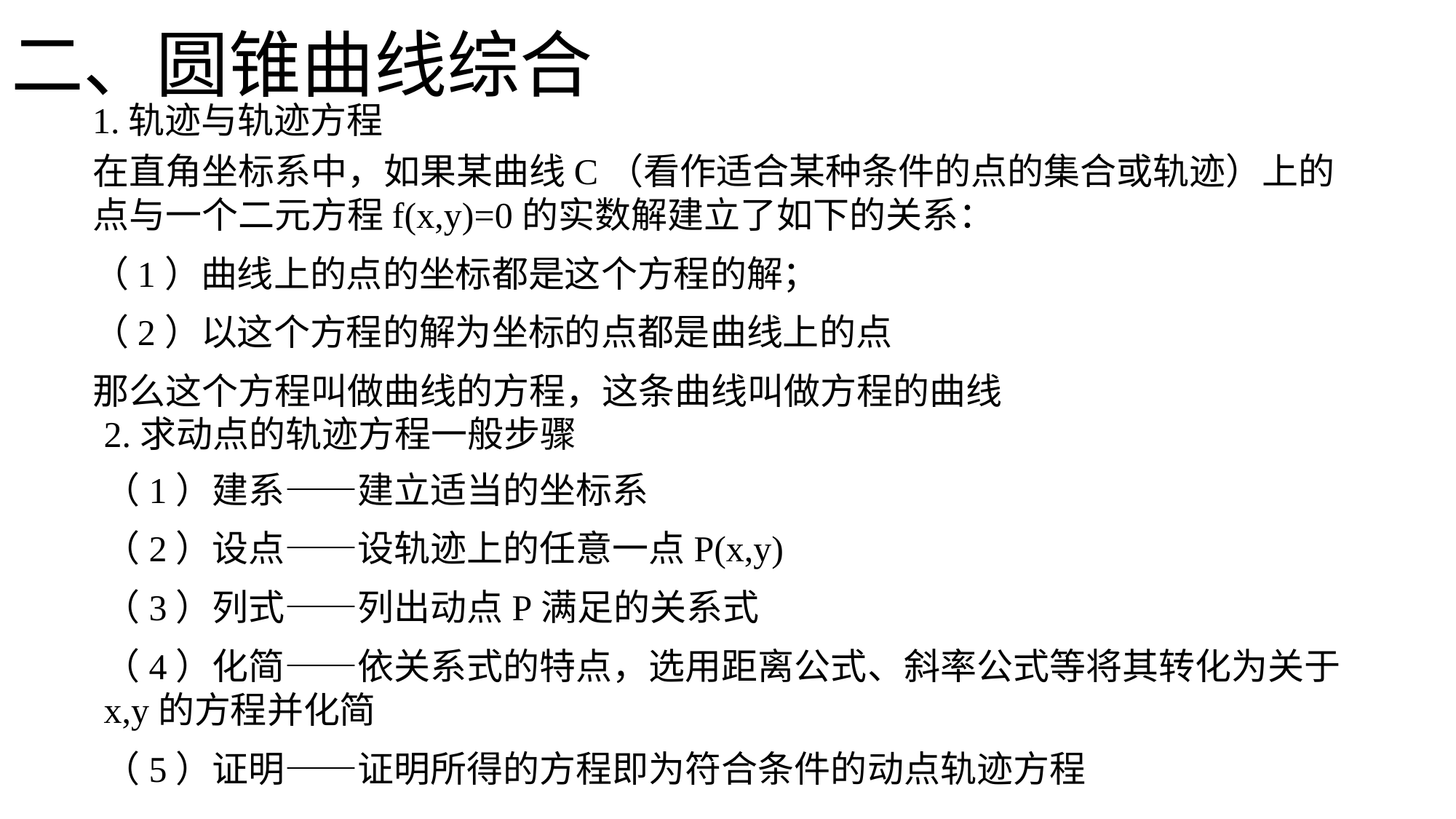

二、圆锥曲线综合
1.轨迹与轨迹方程
在直角坐标系中，如果某曲线C（看作适合某种条件的点的集合或轨迹）上的点与一个二元方程f(x,y)=0的实数解建立了如下的关系：
（1）曲线上的点的坐标都是这个方程的解；
（2）以这个方程的解为坐标的点都是曲线上的点
那么这个方程叫做曲线的方程，这条曲线叫做方程的曲线
2.求动点的轨迹方程一般步骤
（1）建系——建立适当的坐标系
（2）设点——设轨迹上的任意一点P(x,y)
（3）列式——列出动点P满足的关系式
（4）化简——依关系式的特点，选用距离公式、斜率公式等将其转化为关于x,y的方程并化简
（5）证明——证明所得的方程即为符合条件的动点轨迹方程